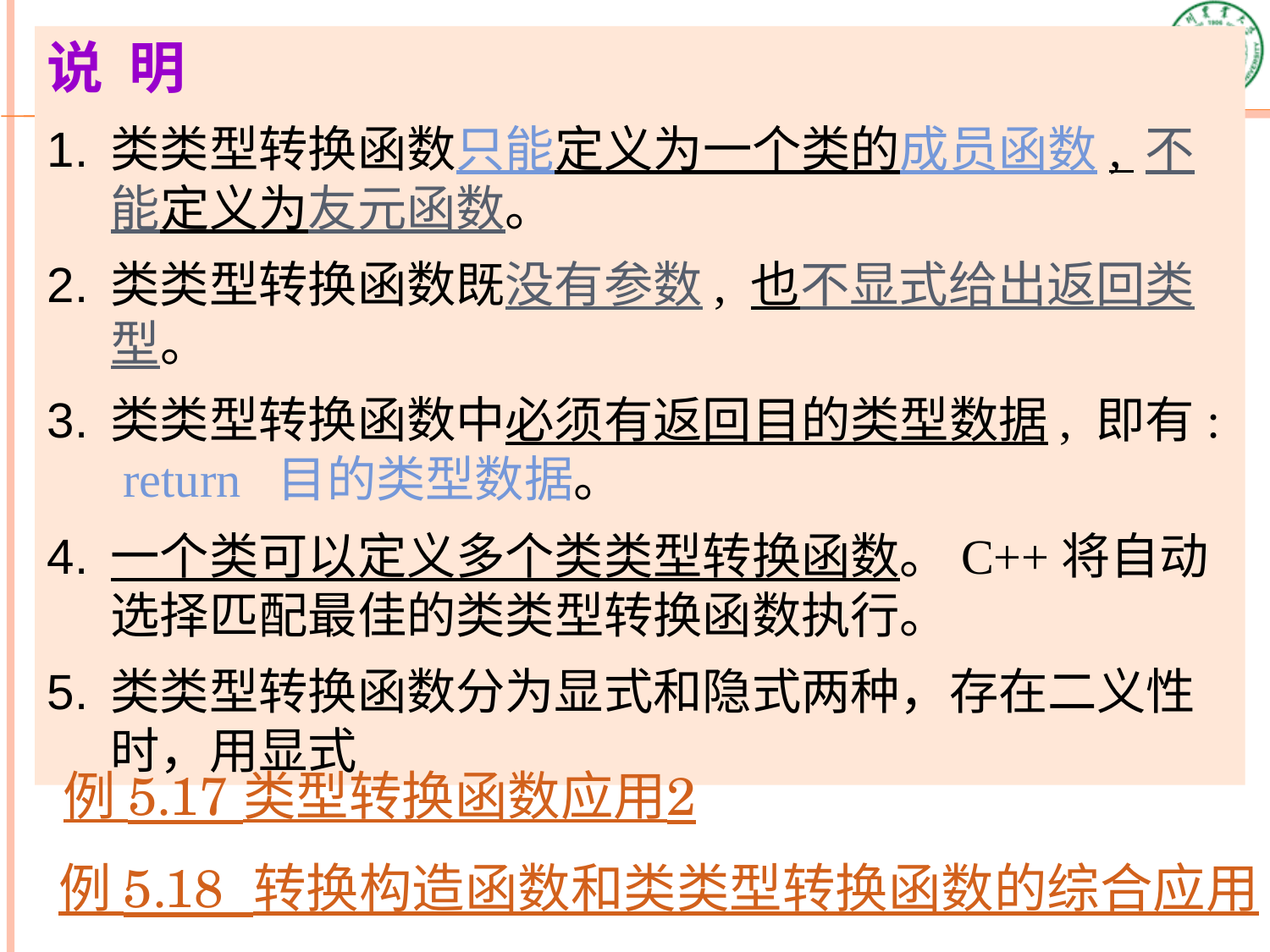

说  明
类类型转换函数只能定义为一个类的成员函数, 不能定义为友元函数。
类类型转换函数既没有参数, 也不显式给出返回类型。
类类型转换函数中必须有返回目的类型数据, 即有:  return  目的类型数据。
一个类可以定义多个类类型转换函数。C++将自动选择匹配最佳的类类型转换函数执行。
类类型转换函数分为显式和隐式两种，存在二义性时，用显式
例 5.17 类型转换函数应用2
例 5.18  转换构造函数和类类型转换函数的综合应用